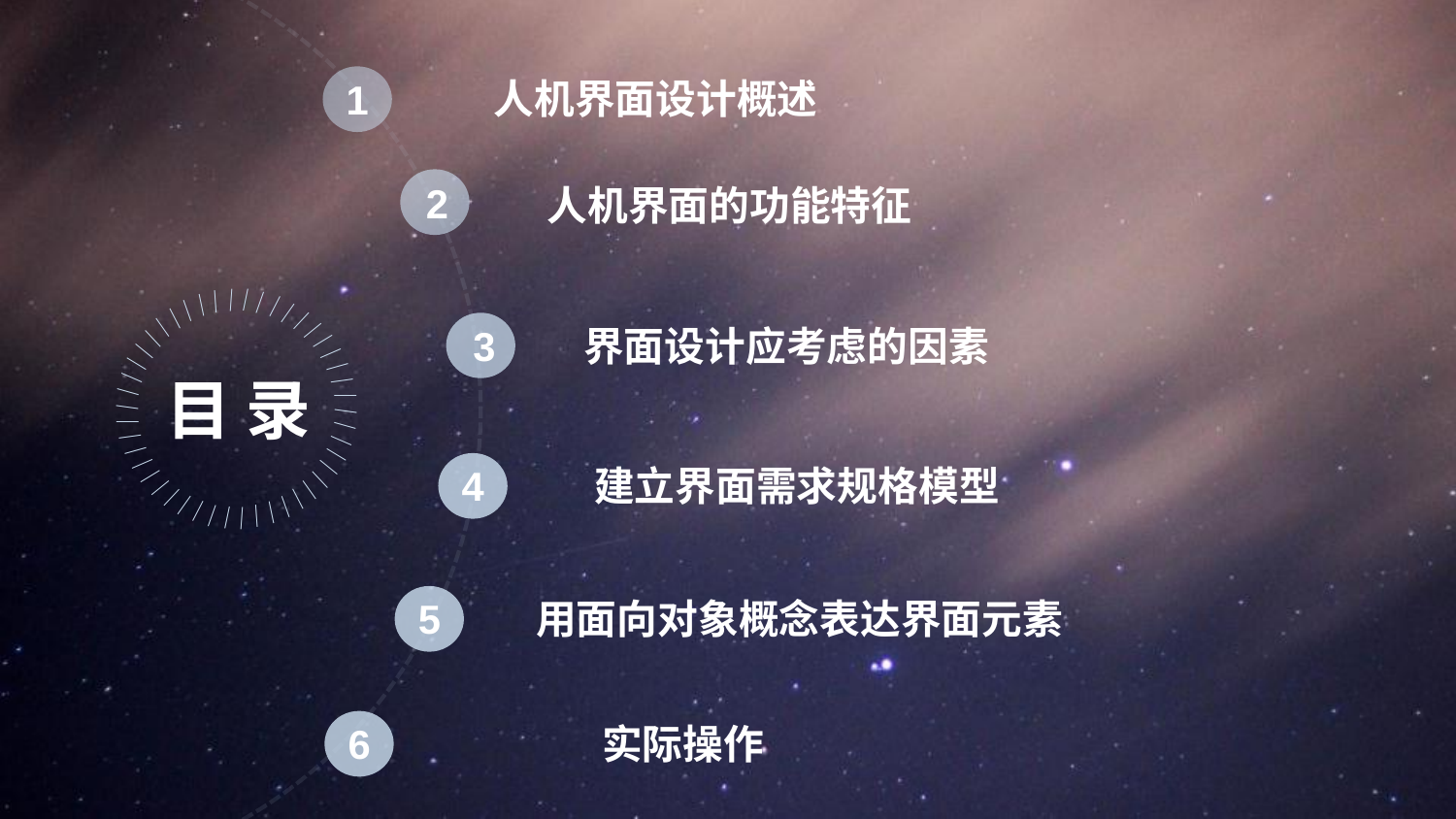

人机界面设计概述
1

2
人机界面的功能特征
｜
｜
｜
｜
｜
｜
｜
｜
｜
｜
｜
｜
｜
｜
｜
｜
｜
｜
｜
｜
｜
｜
｜
｜
｜
｜
｜
｜
｜
｜
｜
｜
｜
｜
｜
｜
｜
｜
｜
｜
｜
｜
｜
｜
｜
｜

3
界面设计应考虑的因素
目 录

4
建立界面需求规格模型

5
用面向对象概念表达界面元素

6
实际操作